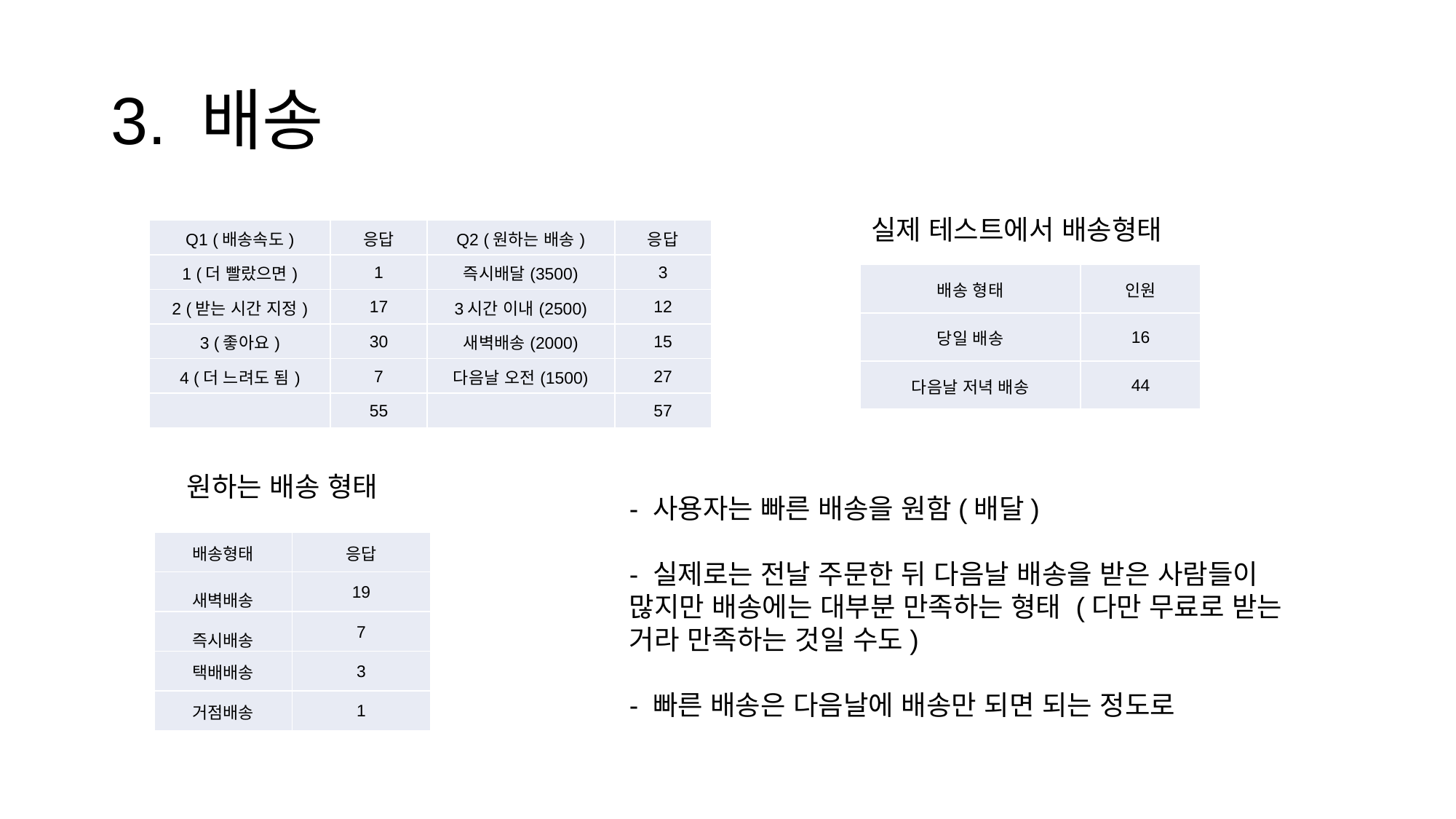

# 3. 배송
실제 테스트에서 배송형태
| Q1 (배송속도) | 응답 | Q2 (원하는 배송) | 응답 |
| --- | --- | --- | --- |
| 1 (더 빨랐으면) | 1 | 즉시배달(3500) | 3 |
| 2 (받는 시간 지정) | 17 | 3시간 이내(2500) | 12 |
| 3 (좋아요) | 30 | 새벽배송(2000) | 15 |
| 4 (더 느려도 됨) | 7 | 다음날 오전(1500) | 27 |
|  | 55 |  | 57 |
| 배송 형태 | 인원 |
| --- | --- |
| 당일 배송 | 16 |
| 다음날 저녁 배송 | 44 |
원하는 배송 형태
- 사용자는 빠른 배송을 원함(배달)

- 실제로는 전날 주문한 뒤 다음날 배송을 받은 사람들이 많지만 배송에는 대부분 만족하는 형태 (다만 무료로 받는 거라 만족하는 것일 수도)

- 빠른 배송은 다음날에 배송만 되면 되는 정도로
| 배송형태 | 응답 |
| --- | --- |
| 새벽배송 | 19 |
| 즉시배송 | 7 |
| 택배배송 | 3 |
| 거점배송 | 1 |